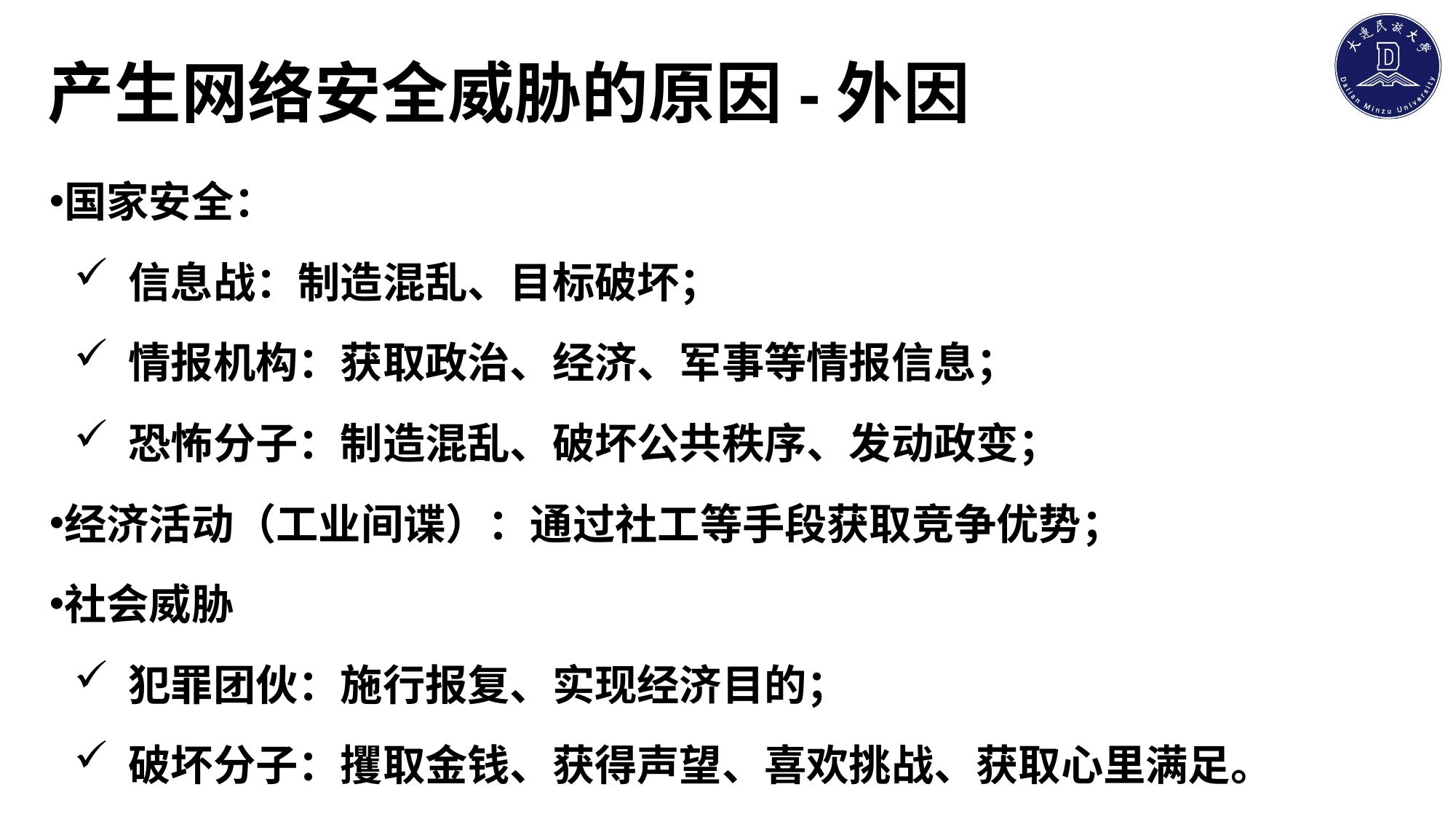

# 产生网络安全威胁的原因-外因
国家安全：
信息战：制造混乱、目标破坏；
情报机构：获取政治、经济、军事等情报信息；
恐怖分子：制造混乱、破坏公共秩序、发动政变；
经济活动（工业间谍）：通过社工等手段获取竞争优势；
社会威胁
犯罪团伙：施行报复、实现经济目的；
破坏分子：攫取金钱、获得声望、喜欢挑战、获取心里满足。